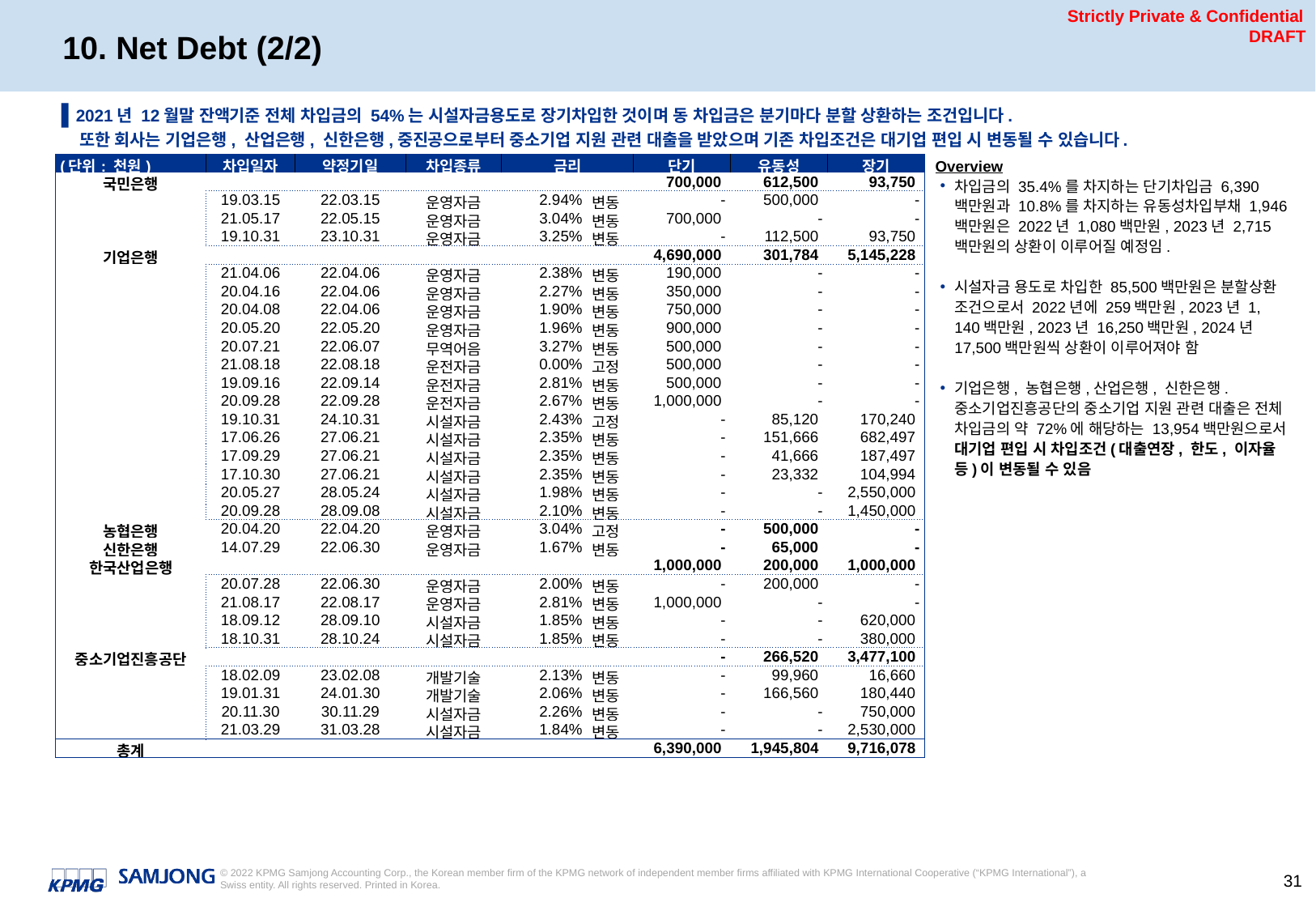

# 10. Net Debt (2/2)
▌2021년 12월말 잔액기준 전체 차입금의 54%는 시설자금용도로 장기차입한 것이며 동 차입금은 분기마다 분할 상환하는 조건입니다.
   또한 회사는 기업은행, 산업은행, 신한은행,중진공으로부터 중소기업 지원 관련 대출을 받았으며 기존 차입조건은 대기업 편입 시 변동될 수 있습니다.
| (단위: 천원) | 차입일자 | 약정기일 | 차입종류 | 금리 |  | 단기 | 유동성 | 장기 |
| --- | --- | --- | --- | --- | --- | --- | --- | --- |
| 국민은행 |  |  |  |  |  | 700,000 | 612,500 | 93,750 |
|  | 19.03.15 | 22.03.15 | 운영자금 | 2.94% | 변동 | - | 500,000 | - |
|  | 21.05.17 | 22.05.15 | 운영자금 | 3.04% | 변동 | 700,000 | - | - |
|  | 19.10.31 | 23.10.31 | 운영자금 | 3.25% | 변동 | - | 112,500 | 93,750 |
| 기업은행 |  |  |  |  |  | 4,690,000 | 301,784 | 5,145,228 |
|  | 21.04.06 | 22.04.06 | 운영자금 | 2.38% | 변동 | 190,000 | - | - |
|  | 20.04.16 | 22.04.06 | 운영자금 | 2.27% | 변동 | 350,000 | - | - |
|  | 20.04.08 | 22.04.06 | 운영자금 | 1.90% | 변동 | 750,000 | - | - |
|  | 20.05.20 | 22.05.20 | 운영자금 | 1.96% | 변동 | 900,000 | - | - |
|  | 20.07.21 | 22.06.07 | 무역어음 | 3.27% | 변동 | 500,000 | - | - |
|  | 21.08.18 | 22.08.18 | 운전자금 | 0.00% | 고정 | 500,000 | - | - |
|  | 19.09.16 | 22.09.14 | 운전자금 | 2.81% | 변동 | 500,000 | - | - |
|  | 20.09.28 | 22.09.28 | 운전자금 | 2.67% | 변동 | 1,000,000 | - | - |
|  | 19.10.31 | 24.10.31 | 시설자금 | 2.43% | 고정 | - | 85,120 | 170,240 |
|  | 17.06.26 | 27.06.21 | 시설자금 | 2.35% | 변동 | - | 151,666 | 682,497 |
|  | 17.09.29 | 27.06.21 | 시설자금 | 2.35% | 변동 | - | 41,666 | 187,497 |
|  | 17.10.30 | 27.06.21 | 시설자금 | 2.35% | 변동 | - | 23,332 | 104,994 |
|  | 20.05.27 | 28.05.24 | 시설자금 | 1.98% | 변동 | - | - | 2,550,000 |
|  | 20.09.28 | 28.09.08 | 시설자금 | 2.10% | 변동 | - | - | 1,450,000 |
| 농협은행 | 20.04.20 | 22.04.20 | 운영자금 | 3.04% | 고정 | - | 500,000 | - |
| 신한은행 | 14.07.29 | 22.06.30 | 운영자금 | 1.67% | 변동 | - | 65,000 | - |
| 한국산업은행 |  |  |  |  |  | 1,000,000 | 200,000 | 1,000,000 |
|  | 20.07.28 | 22.06.30 | 운영자금 | 2.00% | 변동 | - | 200,000 | - |
|  | 21.08.17 | 22.08.17 | 운영자금 | 2.81% | 변동 | 1,000,000 | - | - |
|  | 18.09.12 | 28.09.10 | 시설자금 | 1.85% | 변동 | - | - | 620,000 |
|  | 18.10.31 | 28.10.24 | 시설자금 | 1.85% | 변동 | - | - | 380,000 |
| 중소기업진흥공단 |  |  |  |  |  | - | 266,520 | 3,477,100 |
|  | 18.02.09 | 23.02.08 | 개발기술 | 2.13% | 변동 | - | 99,960 | 16,660 |
|  | 19.01.31 | 24.01.30 | 개발기술 | 2.06% | 변동 | - | 166,560 | 180,440 |
|  | 20.11.30 | 30.11.29 | 시설자금 | 2.26% | 변동 | - | - | 750,000 |
|  | 21.03.29 | 31.03.28 | 시설자금 | 1.84% | 변동 | - | - | 2,530,000 |
| 총계 |  |  |  |  |  | 6,390,000 | 1,945,804 | 9,716,078 |
Overview
차입금의 35.4%를 차지하는 단기차입금 6,390 백만원과 10.8%를 차지하는 유동성차입부채 1,946 백만원은 2022년 1,080백만원, 2023년 2,715백만원의 상환이 이루어질 예정임.

시설자금 용도로 차입한 85,500백만원은 분할상환 조건으로서 2022년에 259백만원, 2023년 1, 140백만원, 2023년 16,250백만원, 2024년 17,500백만원씩 상환이 이루어져야 함

기업은행, 농협은행,산업은행, 신한은행.중소기업진흥공단의 중소기업 지원 관련 대출은 전체 차입금의 약 72%에 해당하는 13,954백만원으로서 대기업 편입 시 차입조건(대출연장, 한도, 이자율 등)이 변동될 수 있음